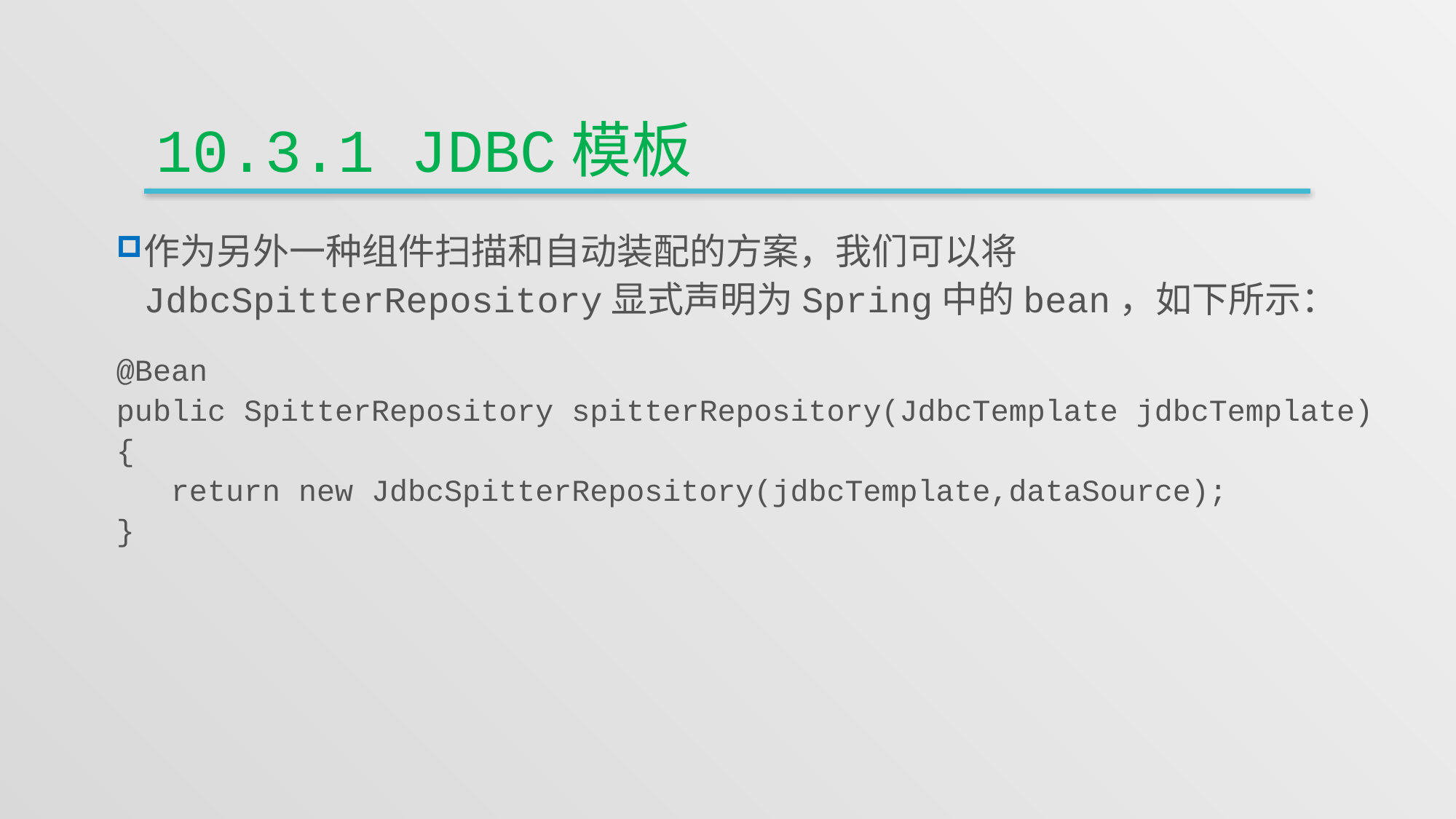

# 10.3.1 JDBC模板
作为另外一种组件扫描和自动装配的方案，我们可以将JdbcSpitterRepository显式声明为Spring中的bean，如下所示：
@Bean
public SpitterRepository spitterRepository(JdbcTemplate jdbcTemplate) {
   return new JdbcSpitterRepository(jdbcTemplate,dataSource);
}